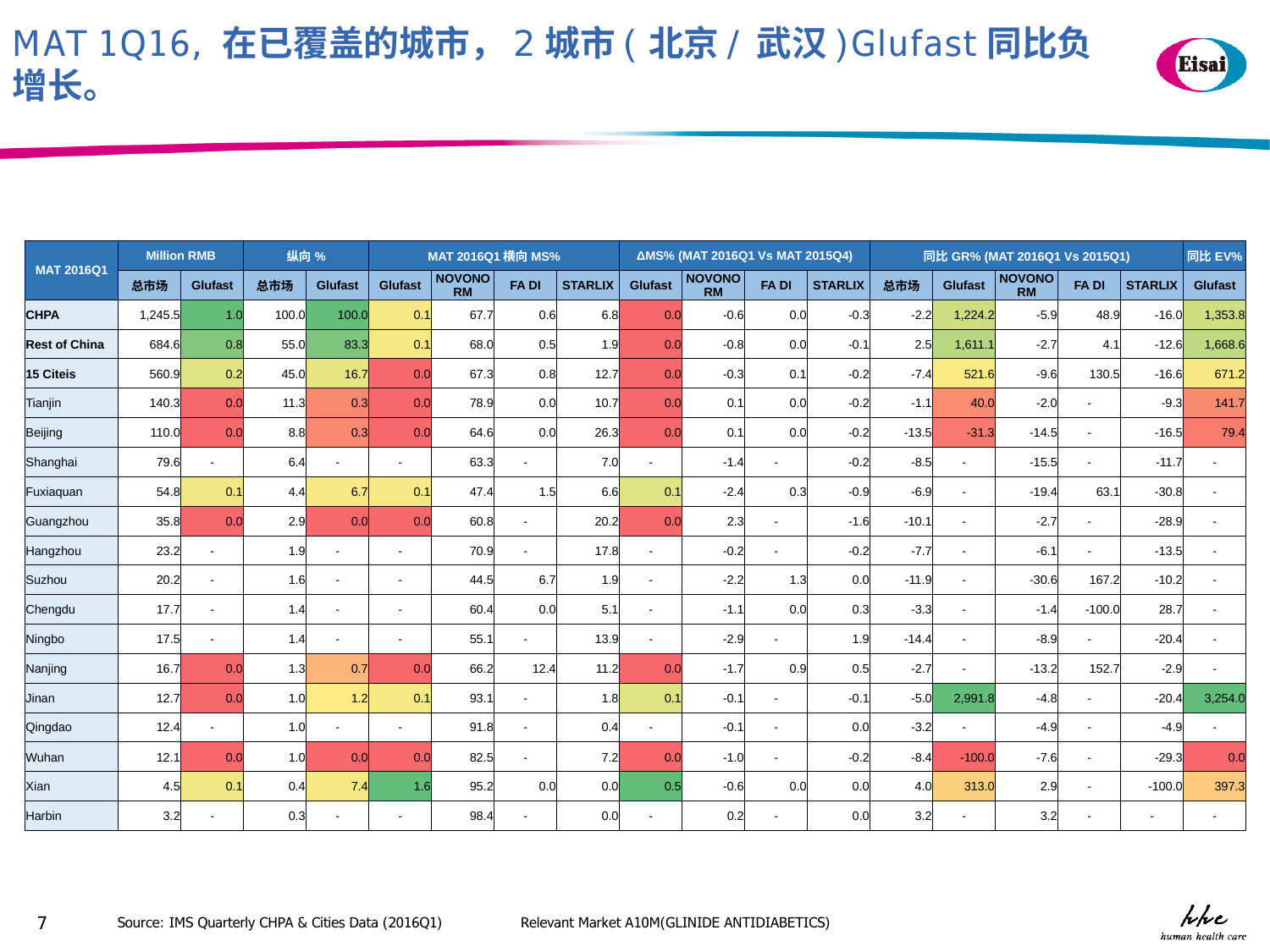

MAT 1Q16, 在已覆盖的城市，2城市(北京/武汉)Glufast同比负增长。
| MAT 2016Q1 | Million RMB |  | 纵向% |  | MAT 2016Q1横向MS% |  |  |  | ΔMS% (MAT 2016Q1 Vs MAT 2015Q4) |  |  |  | 同比GR% (MAT 2016Q1 Vs 2015Q1) |  |  |  |  | 同比EV% |
| --- | --- | --- | --- | --- | --- | --- | --- | --- | --- | --- | --- | --- | --- | --- | --- | --- | --- | --- |
|  | 总市场 | Glufast | 总市场 | Glufast | Glufast | NOVONORM | FA DI | STARLIX | Glufast | NOVONORM | FA DI | STARLIX | 总市场 | Glufast | NOVONORM | FA DI | STARLIX | Glufast |
| CHPA | 1,245.5 | 1.0 | 100.0 | 100.0 | 0.1 | 67.7 | 0.6 | 6.8 | 0.0 | -0.6 | 0.0 | -0.3 | -2.2 | 1,224.2 | -5.9 | 48.9 | -16.0 | 1,353.8 |
| Rest of China | 684.6 | 0.8 | 55.0 | 83.3 | 0.1 | 68.0 | 0.5 | 1.9 | 0.0 | -0.8 | 0.0 | -0.1 | 2.5 | 1,611.1 | -2.7 | 4.1 | -12.6 | 1,668.6 |
| 15 Citeis | 560.9 | 0.2 | 45.0 | 16.7 | 0.0 | 67.3 | 0.8 | 12.7 | 0.0 | -0.3 | 0.1 | -0.2 | -7.4 | 521.6 | -9.6 | 130.5 | -16.6 | 671.2 |
| Tianjin | 140.3 | 0.0 | 11.3 | 0.3 | 0.0 | 78.9 | 0.0 | 10.7 | 0.0 | 0.1 | 0.0 | -0.2 | -1.1 | 40.0 | -2.0 | - | -9.3 | 141.7 |
| Beijing | 110.0 | 0.0 | 8.8 | 0.3 | 0.0 | 64.6 | 0.0 | 26.3 | 0.0 | 0.1 | 0.0 | -0.2 | -13.5 | -31.3 | -14.5 | - | -16.5 | 79.4 |
| Shanghai | 79.6 | - | 6.4 | - | - | 63.3 | - | 7.0 | - | -1.4 | - | -0.2 | -8.5 | - | -15.5 | - | -11.7 | - |
| Fuxiaquan | 54.8 | 0.1 | 4.4 | 6.7 | 0.1 | 47.4 | 1.5 | 6.6 | 0.1 | -2.4 | 0.3 | -0.9 | -6.9 | - | -19.4 | 63.1 | -30.8 | - |
| Guangzhou | 35.8 | 0.0 | 2.9 | 0.0 | 0.0 | 60.8 | - | 20.2 | 0.0 | 2.3 | - | -1.6 | -10.1 | - | -2.7 | - | -28.9 | - |
| Hangzhou | 23.2 | - | 1.9 | - | - | 70.9 | - | 17.8 | - | -0.2 | - | -0.2 | -7.7 | - | -6.1 | - | -13.5 | - |
| Suzhou | 20.2 | - | 1.6 | - | - | 44.5 | 6.7 | 1.9 | - | -2.2 | 1.3 | 0.0 | -11.9 | - | -30.6 | 167.2 | -10.2 | - |
| Chengdu | 17.7 | - | 1.4 | - | - | 60.4 | 0.0 | 5.1 | - | -1.1 | 0.0 | 0.3 | -3.3 | - | -1.4 | -100.0 | 28.7 | - |
| Ningbo | 17.5 | - | 1.4 | - | - | 55.1 | - | 13.9 | - | -2.9 | - | 1.9 | -14.4 | - | -8.9 | - | -20.4 | - |
| Nanjing | 16.7 | 0.0 | 1.3 | 0.7 | 0.0 | 66.2 | 12.4 | 11.2 | 0.0 | -1.7 | 0.9 | 0.5 | -2.7 | - | -13.2 | 152.7 | -2.9 | - |
| Jinan | 12.7 | 0.0 | 1.0 | 1.2 | 0.1 | 93.1 | - | 1.8 | 0.1 | -0.1 | - | -0.1 | -5.0 | 2,991.8 | -4.8 | - | -20.4 | 3,254.0 |
| Qingdao | 12.4 | - | 1.0 | - | - | 91.8 | - | 0.4 | - | -0.1 | - | 0.0 | -3.2 | - | -4.9 | - | -4.9 | - |
| Wuhan | 12.1 | 0.0 | 1.0 | 0.0 | 0.0 | 82.5 | - | 7.2 | 0.0 | -1.0 | - | -0.2 | -8.4 | -100.0 | -7.6 | - | -29.3 | 0.0 |
| Xian | 4.5 | 0.1 | 0.4 | 7.4 | 1.6 | 95.2 | 0.0 | 0.0 | 0.5 | -0.6 | 0.0 | 0.0 | 4.0 | 313.0 | 2.9 | - | -100.0 | 397.3 |
| Harbin | 3.2 | - | 0.3 | - | - | 98.4 | - | 0.0 | - | 0.2 | - | 0.0 | 3.2 | - | 3.2 | - | - | - |
Source: IMS Quarterly CHPA & Cities Data (2016Q1)
 Relevant Market A10M(GLINIDE ANTIDIABETICS)
7